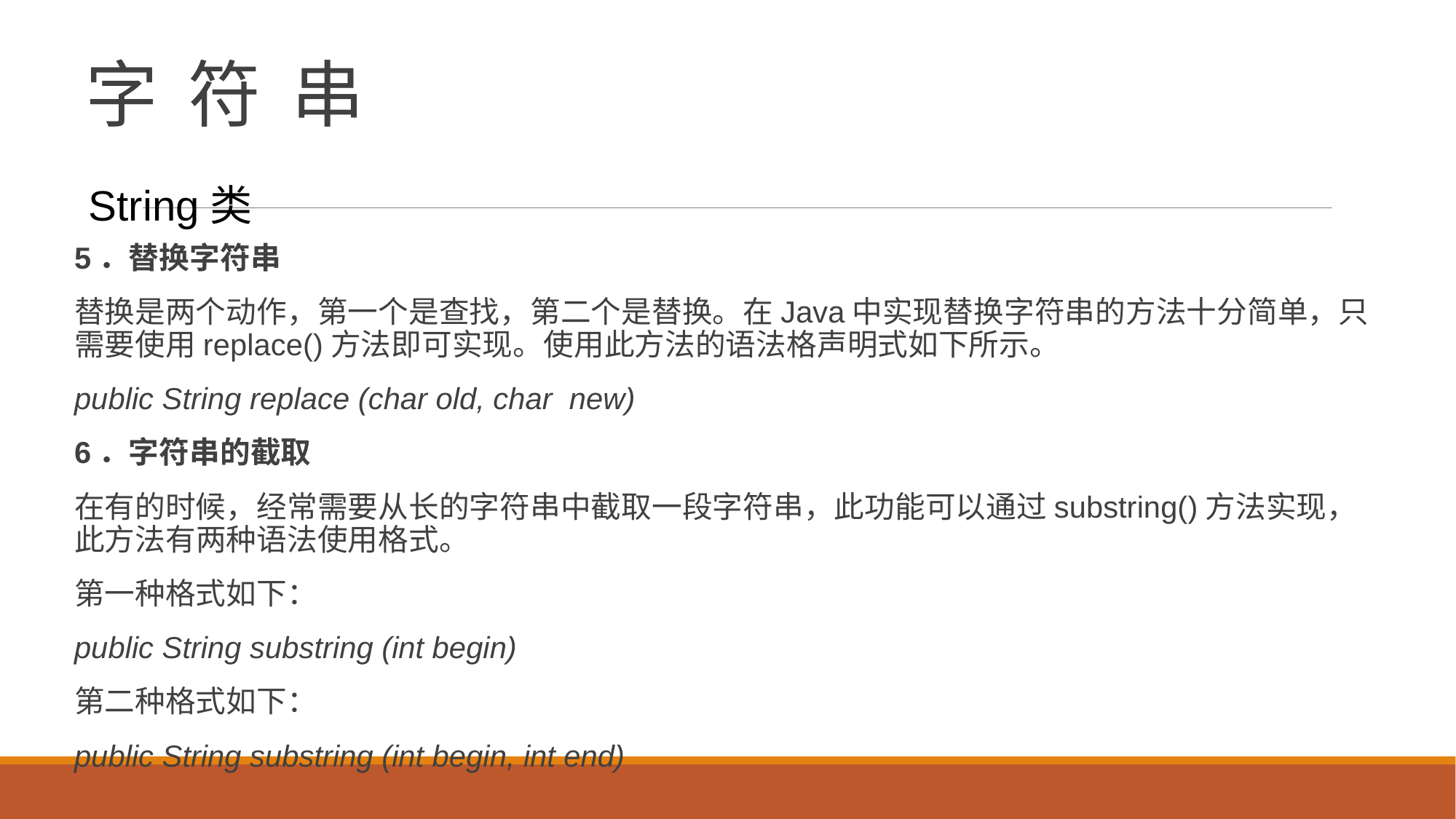

# 字  符  串
String类
5．替换字符串
替换是两个动作，第一个是查找，第二个是替换。在Java中实现替换字符串的方法十分简单，只需要使用replace()方法即可实现。使用此方法的语法格声明式如下所示。
public String replace (char old, char  new)
6．字符串的截取
在有的时候，经常需要从长的字符串中截取一段字符串，此功能可以通过substring()方法实现，此方法有两种语法使用格式。
第一种格式如下：
public String substring (int begin)
第二种格式如下：
public String substring (int begin, int end)